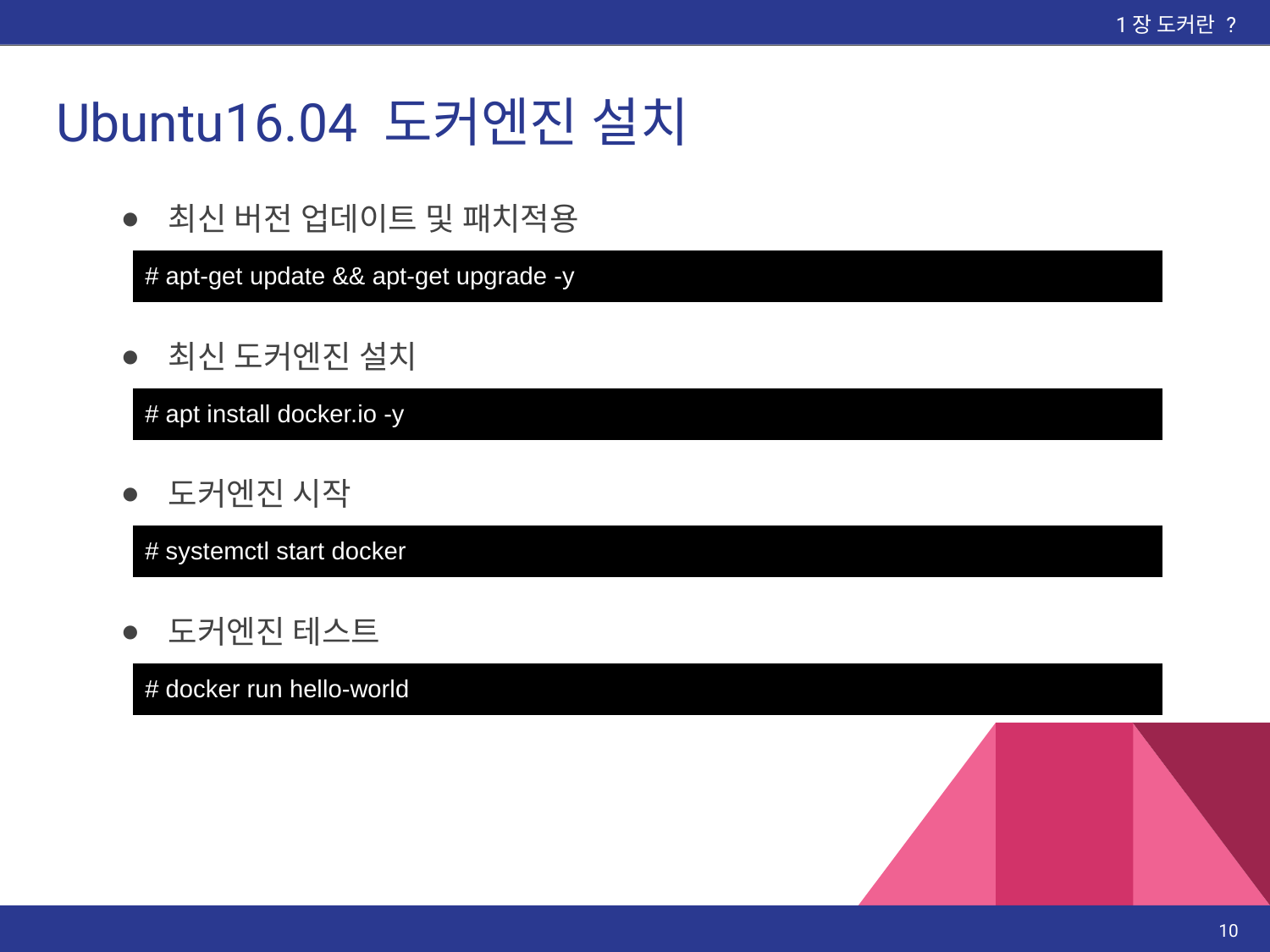

1장 도커란 ?

# Ubuntu16.04 도커엔진 설치
최신 버전 업데이트 및 패치적용

| # apt-get update && apt-get upgrade -y |
| --- |
최신 도커엔진 설치

| # apt install docker.io -y |
| --- |
도커엔진 시작

| # systemctl start docker |
| --- |
도커엔진 테스트

| # docker run hello-world |
| --- |
10